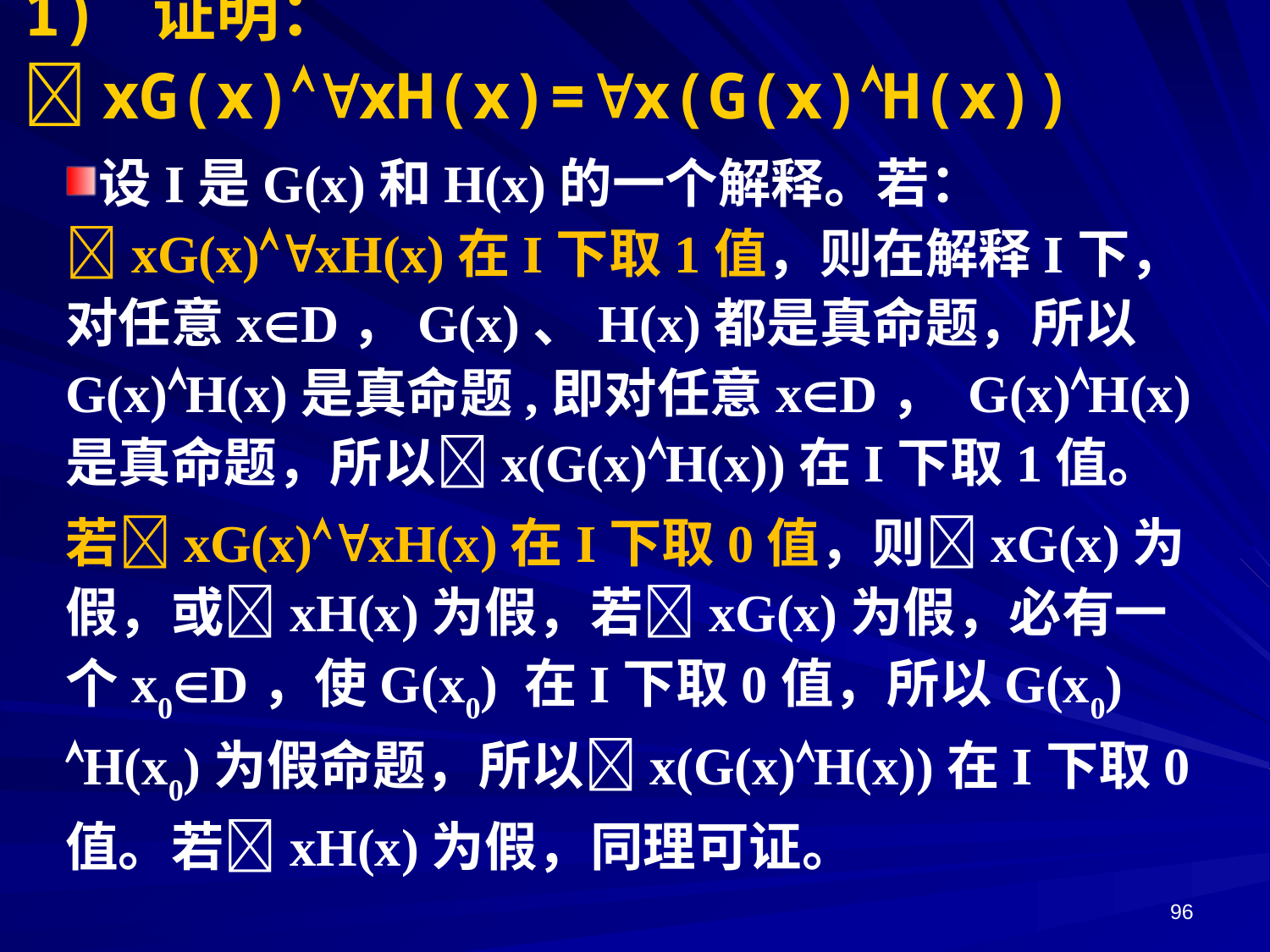

# 1) 证明：∀xG(x)∧∀xH(x)=∀x(G(x)∧H(x))
设I是G(x)和H(x)的一个解释。若： ∀xG(x)∧∀xH(x)在I下取1值，则在解释I下，对任意x∈D，G(x)、H(x)都是真命题，所以G(x)∧H(x)是真命题,即对任意x∈D， G(x)∧H(x)是真命题，所以∀x(G(x)∧H(x))在I下取1值。
若∀xG(x)∧∀xH(x)在I下取0值，则∀xG(x)为假，或∀xH(x)为假，若∀xG(x)为假，必有一个x0∈D，使G(x0) 在I下取0值，所以G(x0) ∧H(x0)为假命题，所以∀x(G(x)∧H(x))在I下取0值。若∀xH(x)为假，同理可证。
96